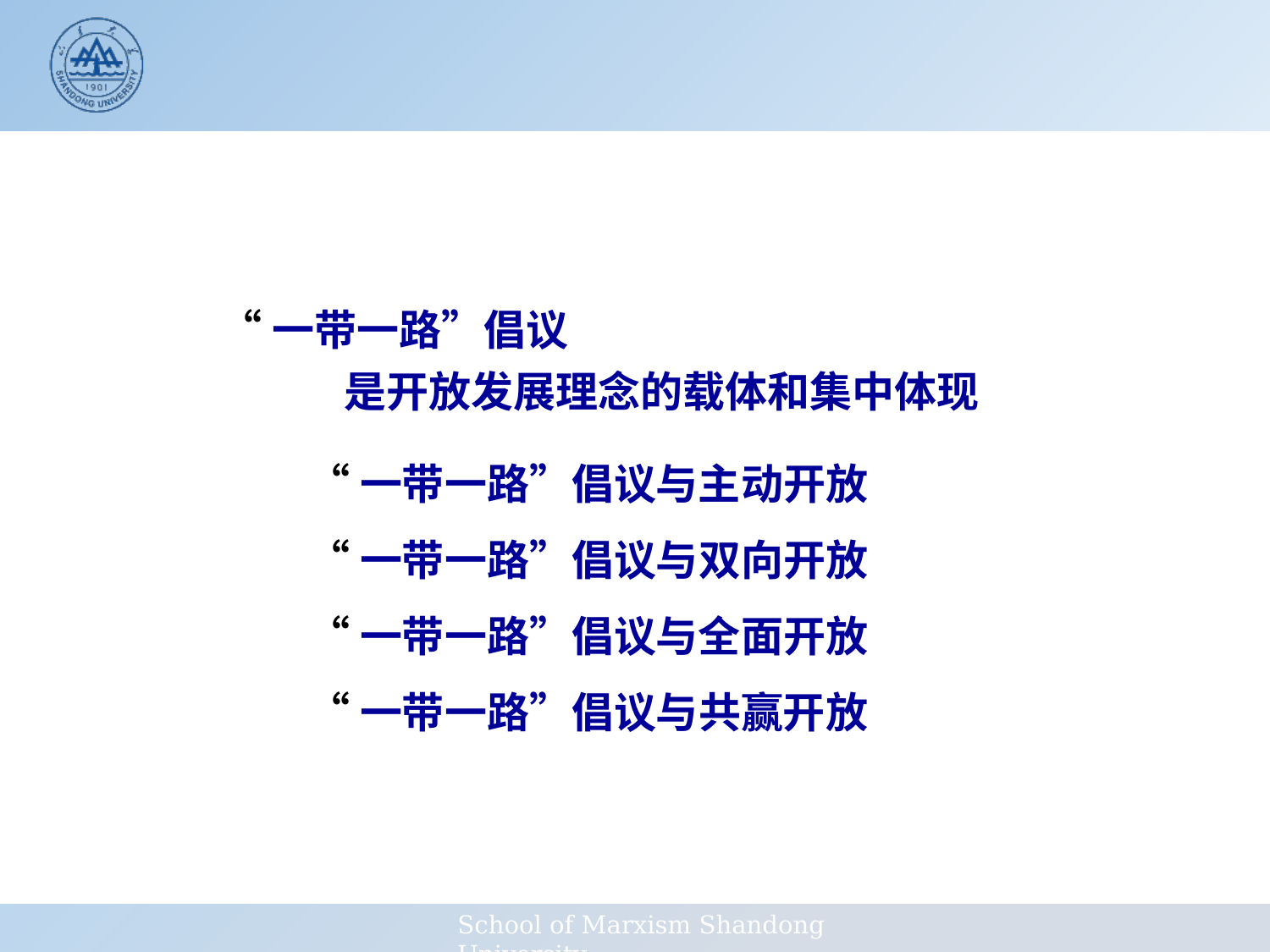

“一带一路”倡议
            是开放发展理念的载体和集中体现

“一带一路”倡议与主动开放
“一带一路”倡议与双向开放
“一带一路”倡议与全面开放
“一带一路”倡议与共赢开放